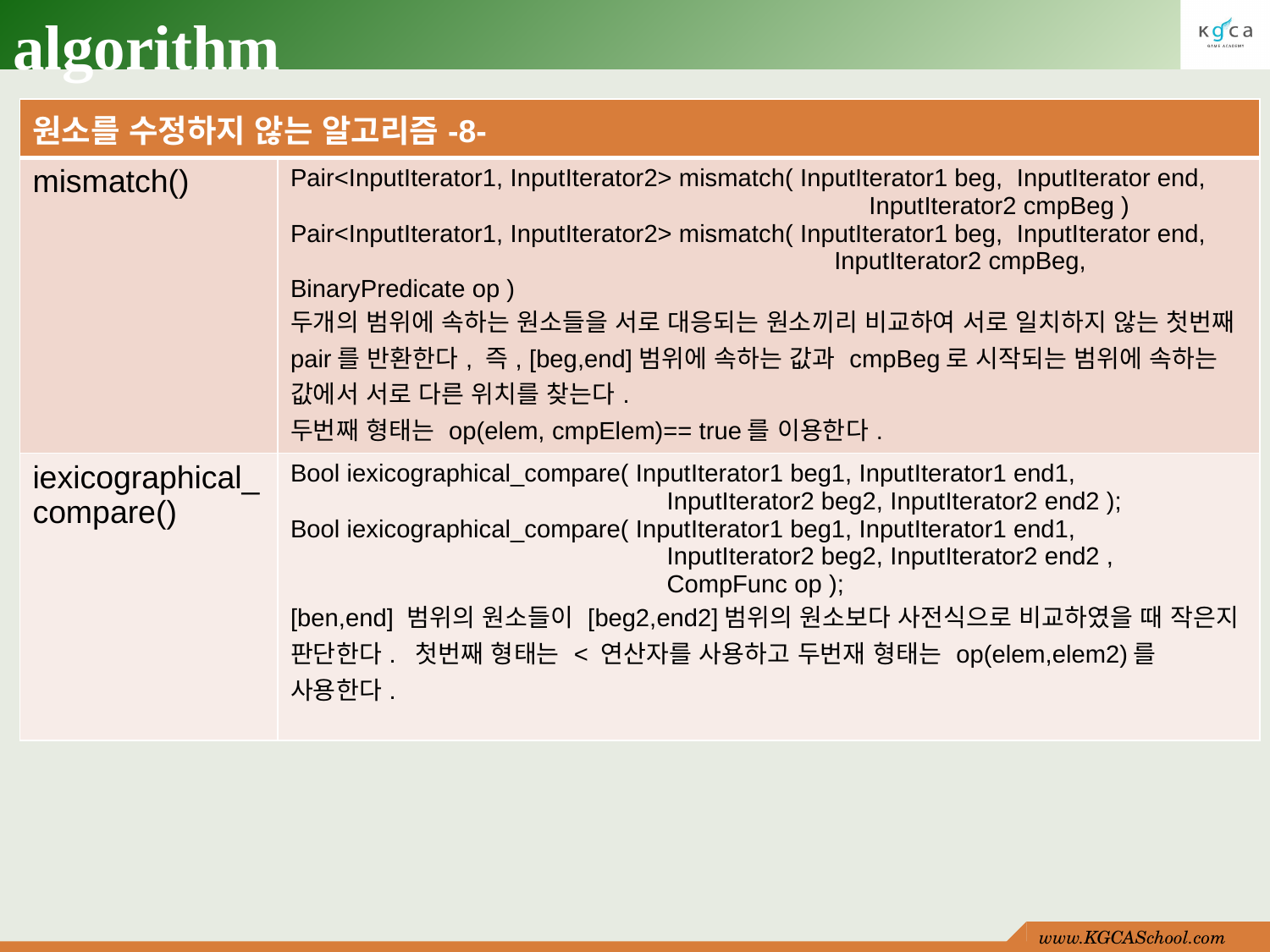

# algorithm
| 원소를 수정하지 않는 알고리즘-8- |  |
| --- | --- |
| mismatch() | Pair<InputIterator1, InputIterator2> mismatch( InputIterator1 beg, InputIterator end, InputIterator2 cmpBeg ) Pair<InputIterator1, InputIterator2> mismatch( InputIterator1 beg, InputIterator end, InputIterator2 cmpBeg, BinaryPredicate op ) 두개의 범위에 속하는 원소들을 서로 대응되는 원소끼리 비교하여 서로 일치하지 않는 첫번째 pair를 반환한다, 즉, [beg,end]범위에 속하는 값과 cmpBeg로 시작되는 범위에 속하는 값에서 서로 다른 위치를 찾는다. 두번째 형태는 op(elem, cmpElem)== true를 이용한다. |
| iexicographical\_compare() | Bool iexicographical\_compare( InputIterator1 beg1, InputIterator1 end1, InputIterator2 beg2, InputIterator2 end2 ); Bool iexicographical\_compare( InputIterator1 beg1, InputIterator1 end1, InputIterator2 beg2, InputIterator2 end2 , CompFunc op ); [ben,end] 범위의 원소들이 [beg2,end2]범위의 원소보다 사전식으로 비교하였을 때 작은지 판단한다. 첫번째 형태는 < 연산자를 사용하고 두번재 형태는 op(elem,elem2)를 사용한다. |